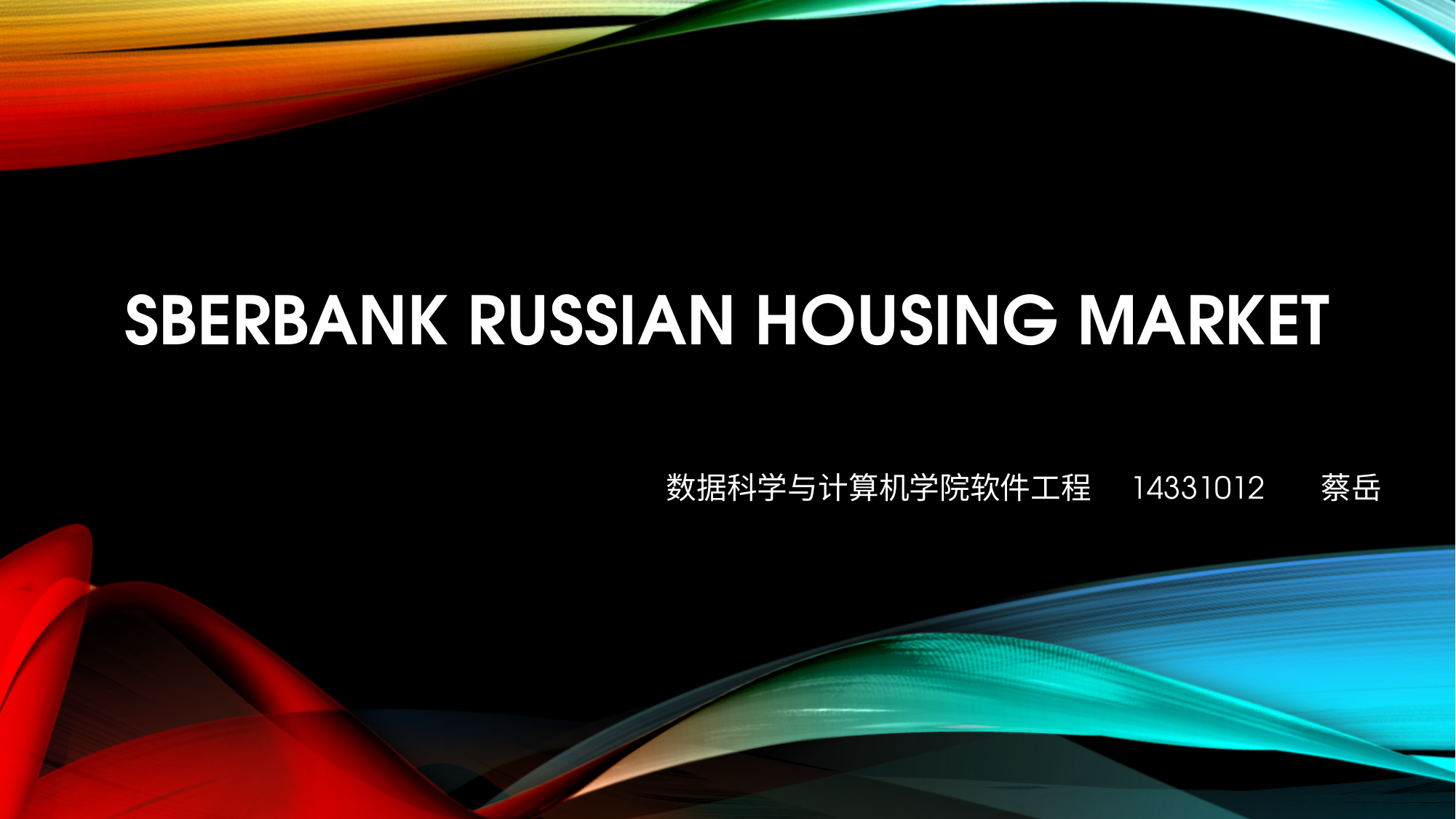

# Sberbank Russian Housing Market
数据科学与计算机学院软件工程	   14331012	蔡岳